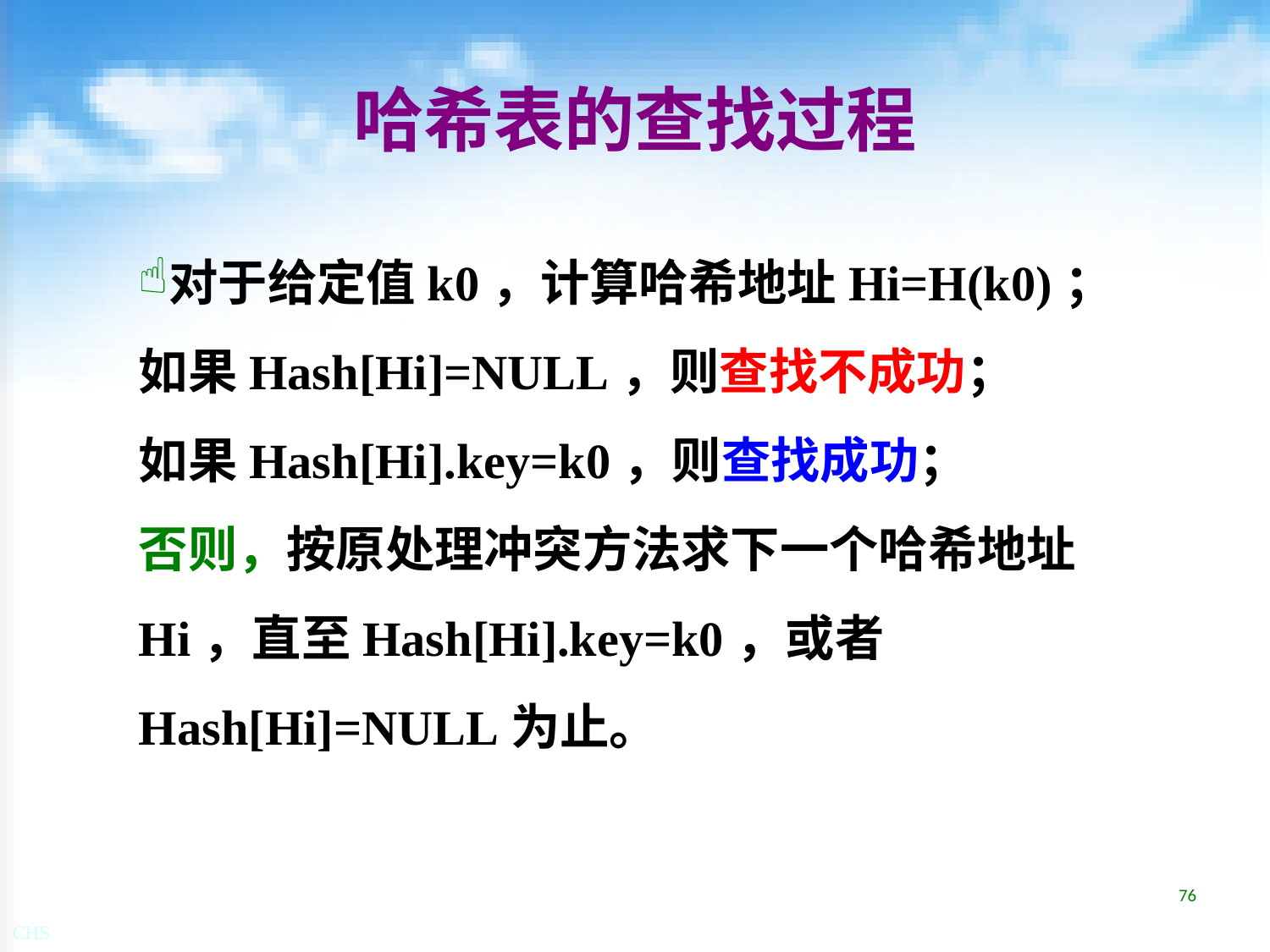

# 哈希表的查找过程
对于给定值k0，计算哈希地址Hi=H(k0)；
如果Hash[Hi]=NULL，则查找不成功；
如果Hash[Hi].key=k0，则查找成功；
否则，按原处理冲突方法求下一个哈希地址Hi，直至Hash[Hi].key=k0，或者	Hash[Hi]=NULL为止。
76